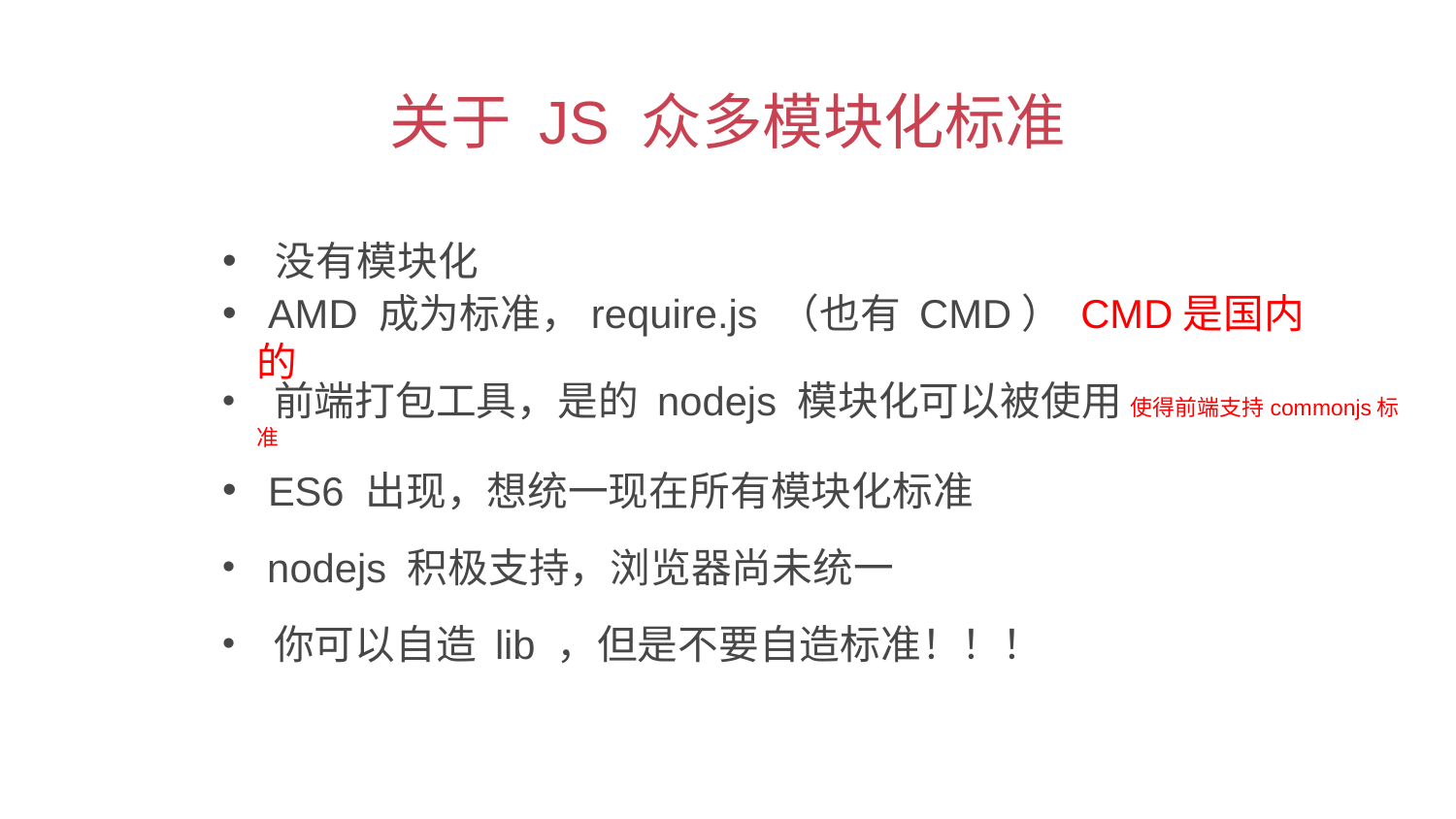

关于 JS 众多模块化标准
 没有模块化
 AMD 成为标准，require.js （也有 CMD） CMD是国内的
 前端打包工具，是的 nodejs 模块化可以被使用 使得前端支持commonjs标准
 ES6 出现，想统一现在所有模块化标准
 nodejs 积极支持，浏览器尚未统一
 你可以自造 lib ，但是不要自造标准！！！